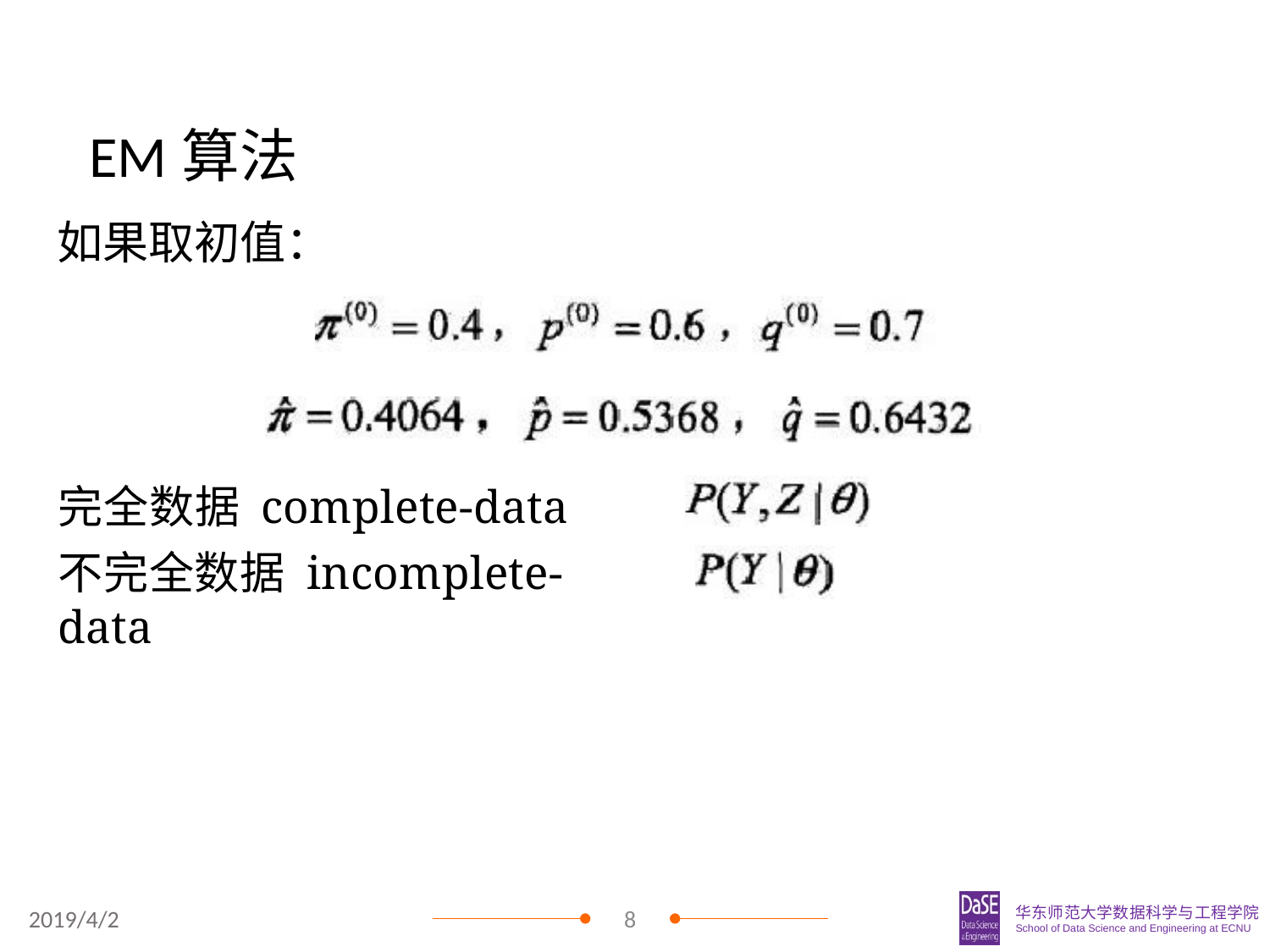

# EM算法
如果取初值：

完全数据 complete-data
不完全数据 incomplete-data